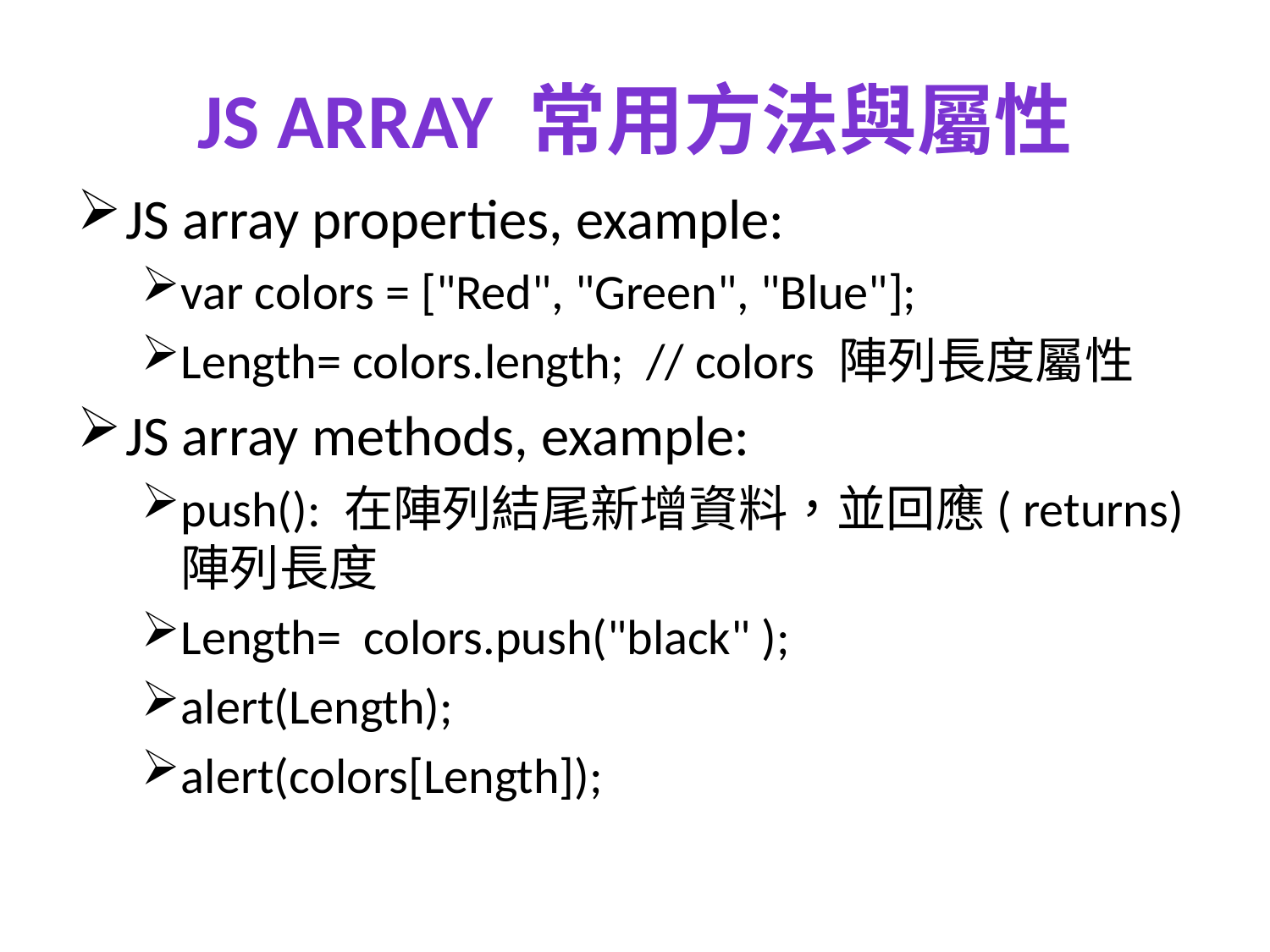

# JS Array 常用方法與屬性
JS array properties, example:
var colors = ["Red", "Green", "Blue"];
Length= colors.length;  // colors 陣列長度屬性
JS array methods, example:
push(): 在陣列結尾新增資料，並回應( returns)陣列長度
Length=  colors.push("black" );
alert(Length);
alert(colors[Length]);